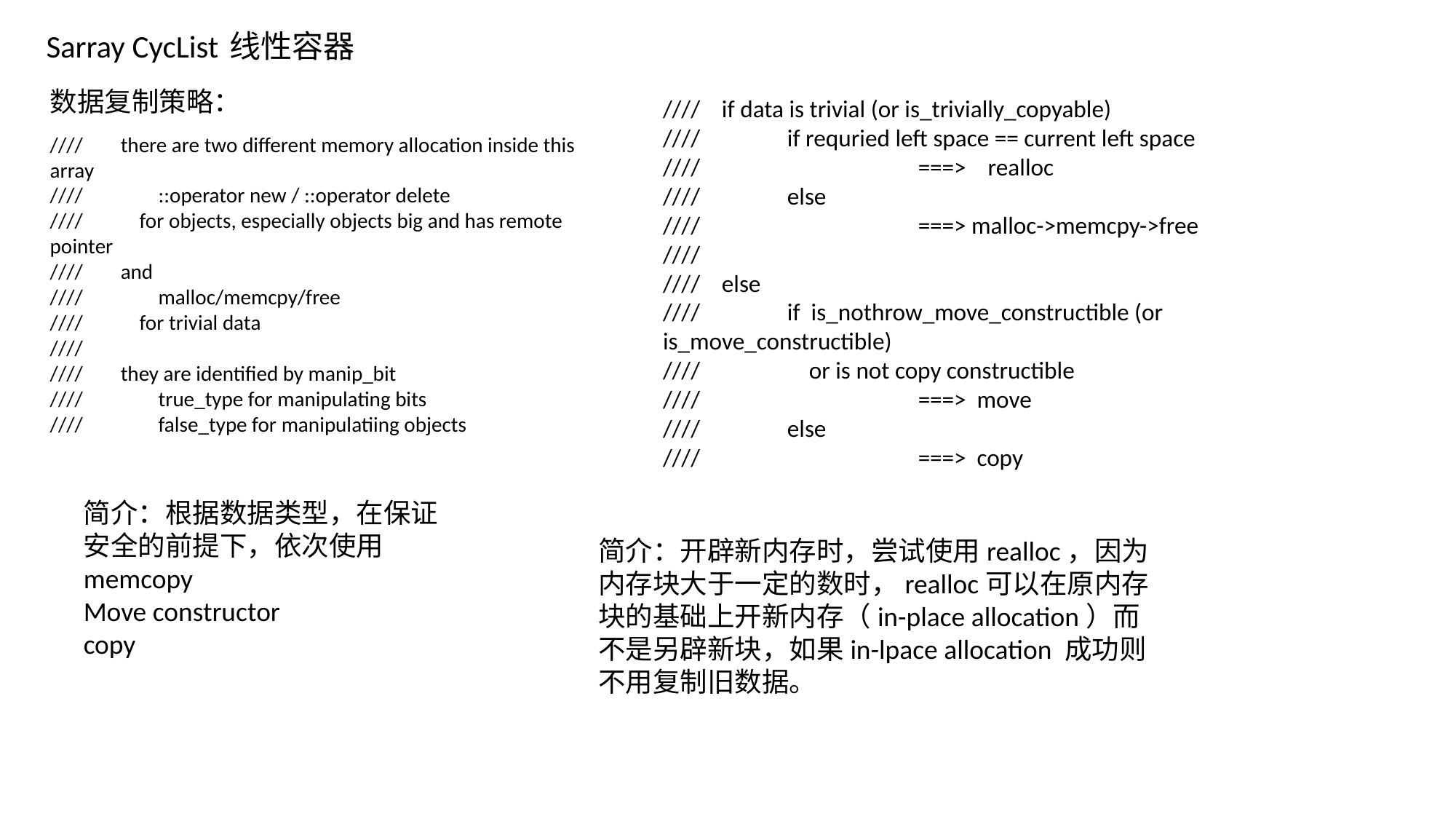

数据复制策略：

////    if data is trivial (or is_trivially_copyable)
////                if requried left space == current left space
////                                        ===>    realloc
////                else
////                                        ===> malloc->memcpy->free
////
////    else
////                if  is_nothrow_move_constructible (or is_move_constructible)
////                    or is not copy constructible
////                                        ===>  move
////                else
////                                        ===>  copy
////        there are two different memory allocation inside this array
////                ::operator new / ::operator delete
////            for objects, especially objects big and has remote pointer
////        and
////                malloc/memcpy/free
////            for trivial data
////
////        they are identified by manip_bit
////                true_type for manipulating bits
////                false_type for manipulatiing objects
简介：根据数据类型，在保证安全的前提下，依次使用memcopy
Move constructor
copy
简介：开辟新内存时，尝试使用realloc，因为内存块大于一定的数时，realloc可以在原内存块的基础上开新内存（in-place allocation）而不是另辟新块，如果in-lpace allocation 成功则不用复制旧数据。